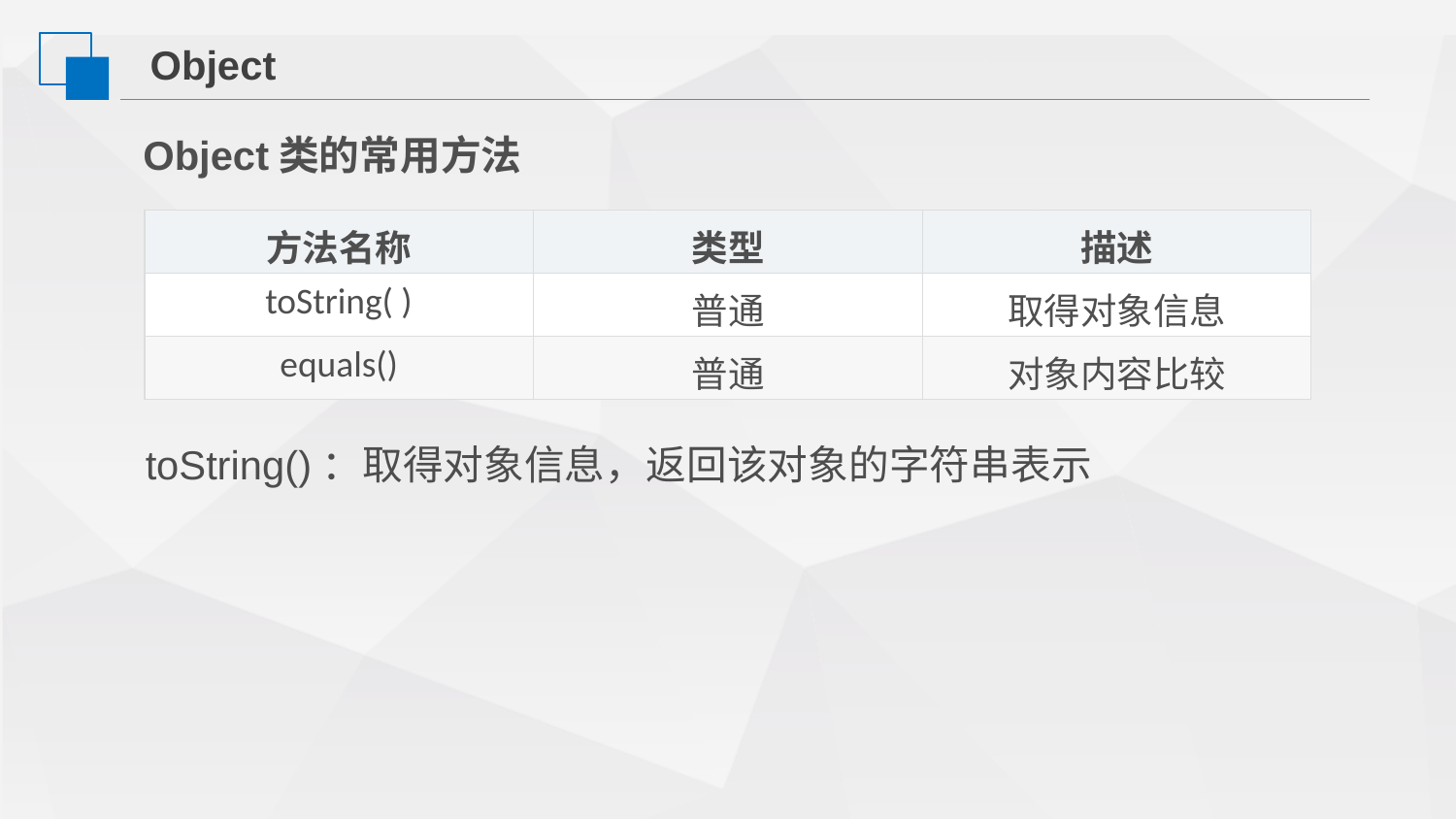

Object
Object类的常用方法
| 方法名称 | 类型 | 描述 |
| --- | --- | --- |
| toString( ) | 普通 | 取得对象信息 |
| equals() | 普通 | 对象内容比较 |
toString()：取得对象信息，返回该对象的字符串表示